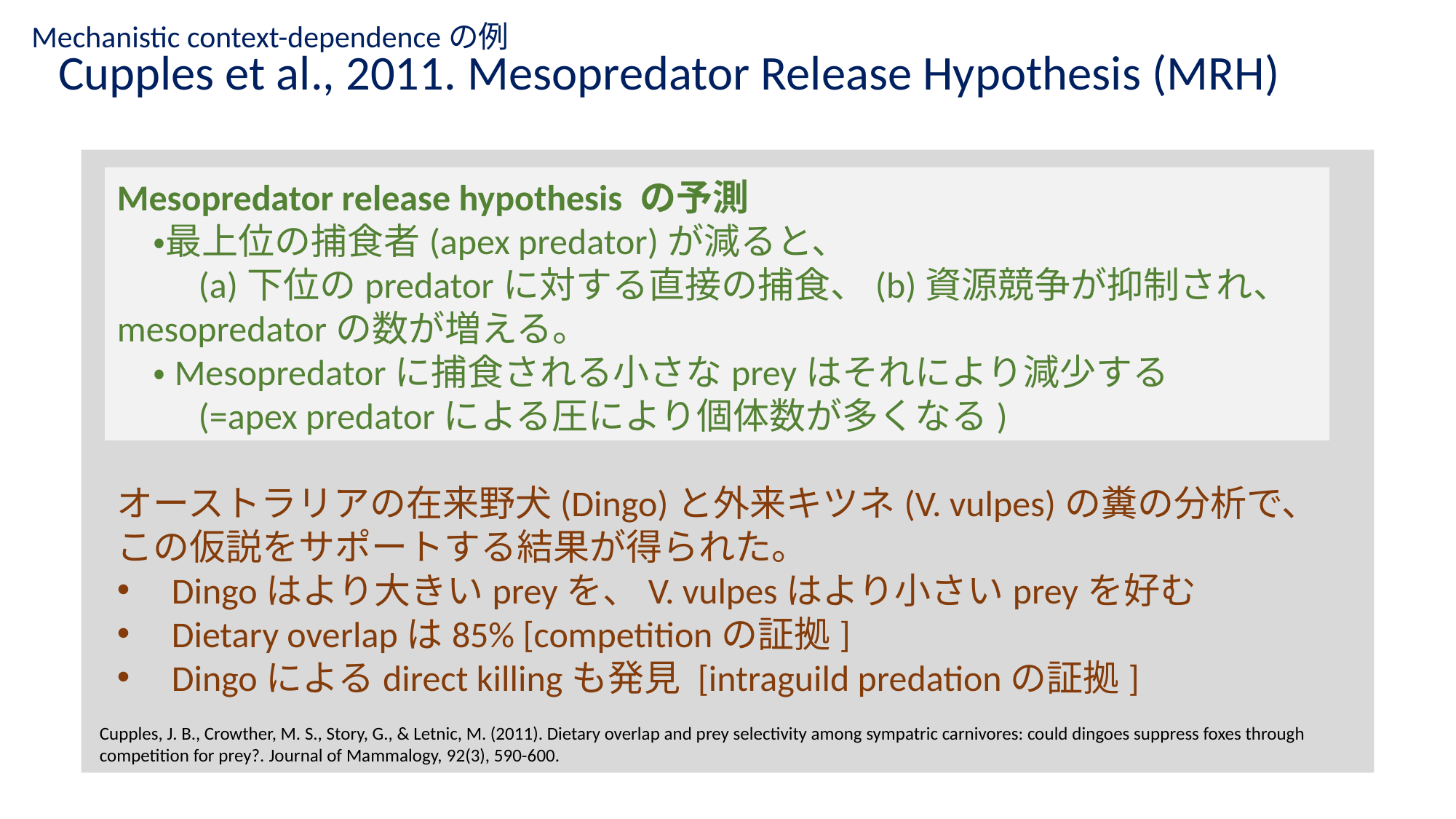

Mechanistic context-dependenceの例
Cupples et al., 2011. Mesopredator Release Hypothesis (MRH)

Mesopredator release hypothesis の予測
　・最上位の捕食者(apex predator)が減ると、
　　(a)下位のpredatorに対する直接の捕食、(b)資源競争が抑制され、	mesopredatorの数が増える。
　・Mesopredatorに捕食される小さなpreyはそれにより減少する
　　(=apex predatorによる圧により個体数が多くなる)

オーストラリアの在来野犬(Dingo)と外来キツネ(V. vulpes)の糞の分析で、
この仮説をサポートする結果が得られた。
Dingoはより大きいpreyを、V. vulpesはより小さいpreyを好む
Dietary overlapは85% [competitionの証拠]
Dingoによるdirect killingも発見 [intraguild predationの証拠]

Cupples, J. B., Crowther, M. S., Story, G., & Letnic, M. (2011). Dietary overlap and prey selectivity among sympatric carnivores: could dingoes suppress foxes through competition for prey?. Journal of Mammalogy, 92(3), 590-600.